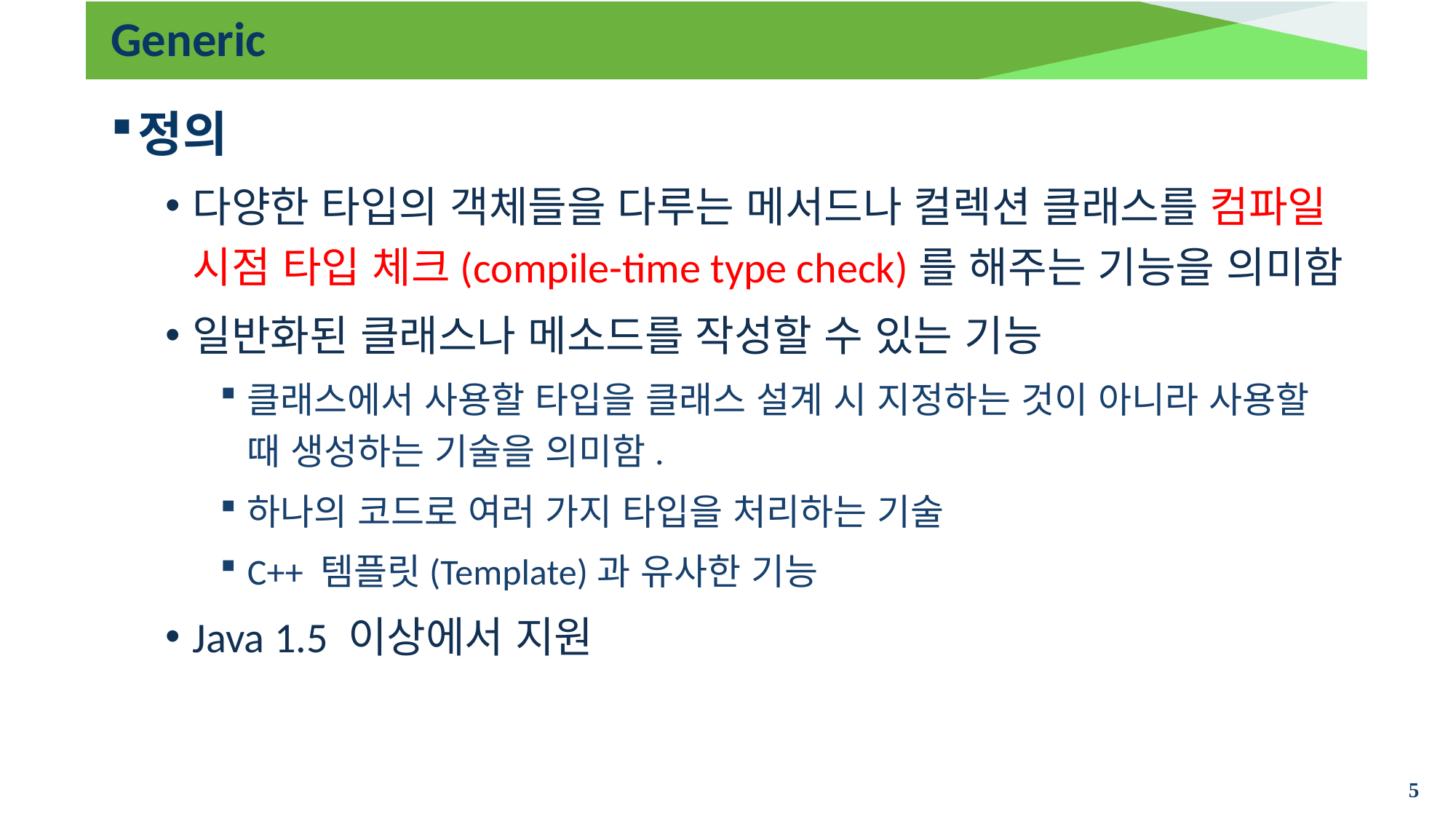

# Generic
정의
다양한 타입의 객체들을 다루는 메서드나 컬렉션 클래스를 컴파일 시점 타입 체크(compile-time type check)를 해주는 기능을 의미함
일반화된 클래스나 메소드를 작성할 수 있는 기능
클래스에서 사용할 타입을 클래스 설계 시 지정하는 것이 아니라 사용할 때 생성하는 기술을 의미함.
하나의 코드로 여러 가지 타입을 처리하는 기술
C++ 템플릿(Template)과 유사한 기능
Java 1.5 이상에서 지원
5